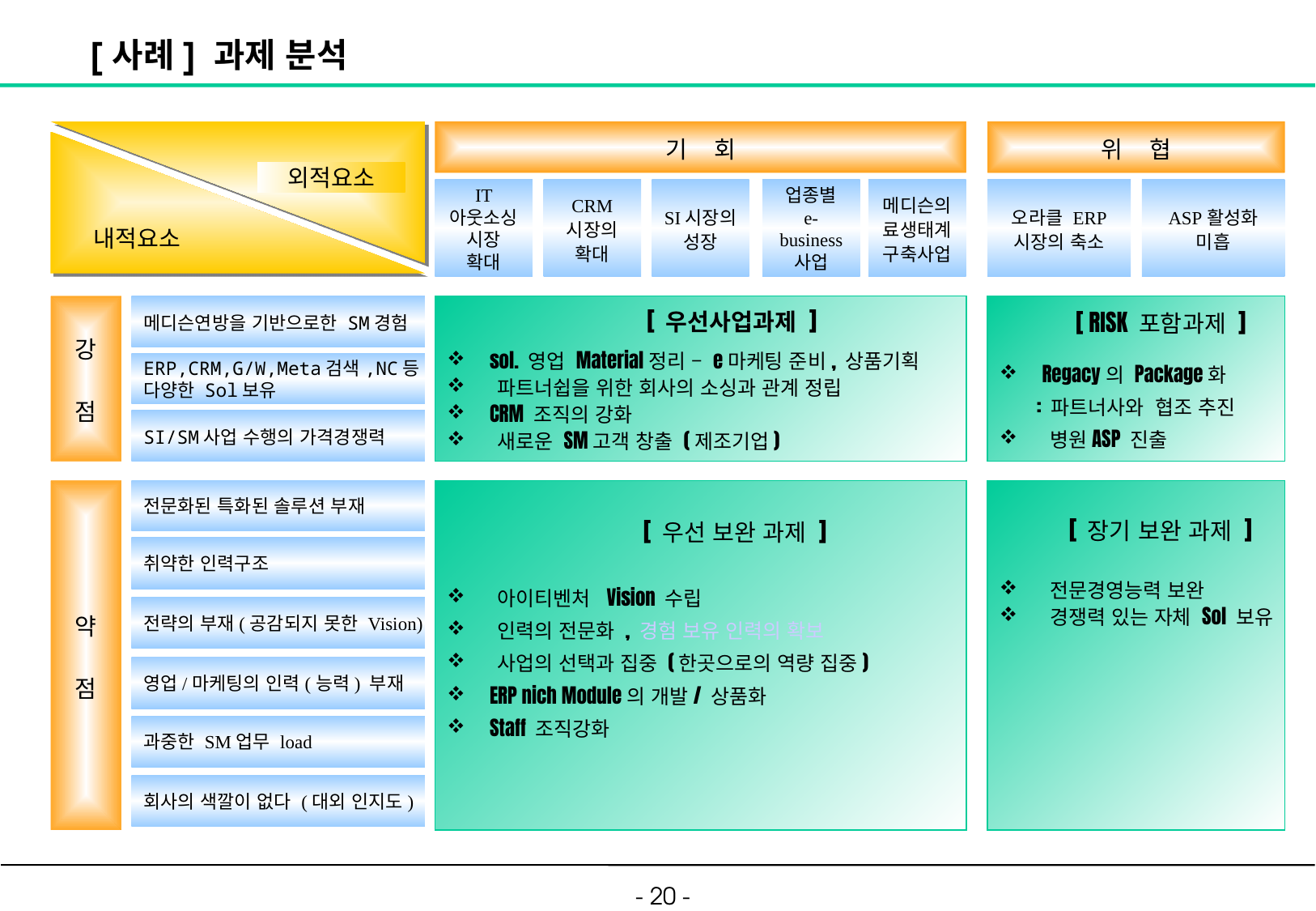

# [사례] 과제 분석

내적요소
외적요소
기    회
위    협
IT 아웃소싱 시장 확대
CRM
시장의 확대
SI시장의 성장
업종별 e-business 사업
메디슨의료생태계구축사업
오라클 ERP
시장의 축소
ASP활성화
미흡
강

점
메디슨연방을 기반으로한 SM경험
                                           [ 우선사업과제 ]

   sol. 영업 Material정리 – e마케팅 준비, 상품기획
   파트너쉽을 위한 회사의 소싱과 관계 정립
   CRM 조직의 강화
   새로운 SM고객 창출 (제조기업)
              [ RISK 포함과제 ]

   Regacy의 Package화
        : 파트너사와  협조 추진
   병원ASP 진출
ERP,CRM,G/W,Meta검색,NC등
다양한 Sol보유
SI/SM사업 수행의 가격경쟁력
약

점
전문화된 특화된 솔루션 부재
취약한 인력구조
전략의 부재(공감되지 못한 Vision)
영업/마케팅의 인력(능력) 부재
과중한 SM업무 load
회사의 색깔이 없다 (대외 인지도)

                                    [ 우선 보완 과제 ]

   아이티벤처  Vision 수립
   인력의 전문화 , 경험 보유 인력의 확보
   사업의 선택과 집중 (한곳으로의 역량 집중)
   ERP nich Module의 개발/ 상품화
   Staff 조직강화

               [ 장기 보완 과제 ]

   전문경영능력 보완
   경쟁력 있는 자체 Sol 보유
- 20 -